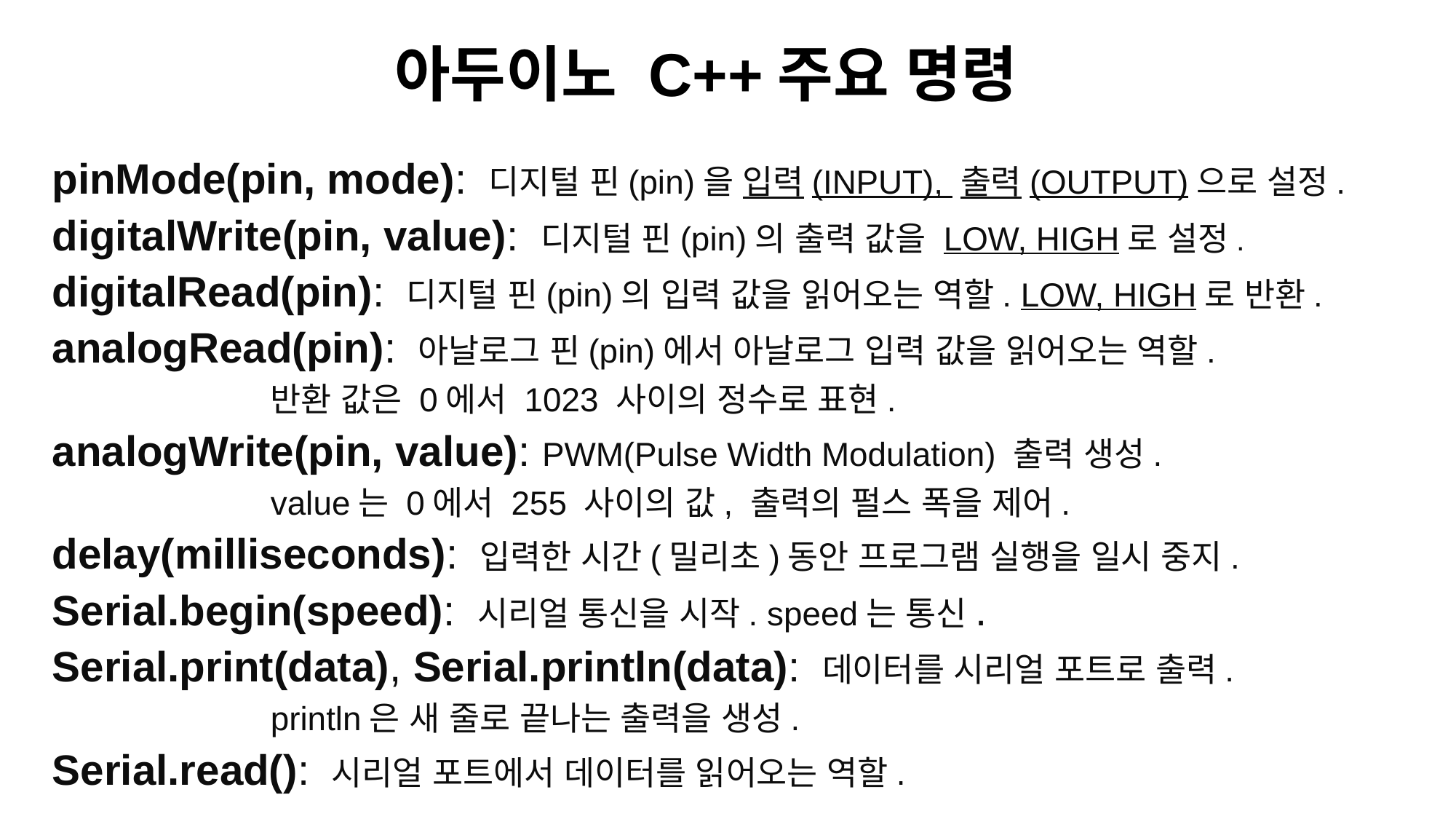

아두이노 C++주요 명령
pinMode(pin, mode): 디지털 핀(pin)을 입력(INPUT), 출력(OUTPUT)으로 설정.
digitalWrite(pin, value): 디지털 핀(pin)의 출력 값을 LOW, HIGH로 설정.
digitalRead(pin): 디지털 핀(pin)의 입력 값을 읽어오는 역할. LOW, HIGH로 반환.
analogRead(pin): 아날로그 핀(pin)에서 아날로그 입력 값을 읽어오는 역할.
		반환 값은 0에서 1023 사이의 정수로 표현.
analogWrite(pin, value): PWM(Pulse Width Modulation) 출력 생성.
		value는 0에서 255 사이의 값, 출력의 펄스 폭을 제어.
delay(milliseconds): 입력한 시간(밀리초)동안 프로그램 실행을 일시 중지.
Serial.begin(speed): 시리얼 통신을 시작. speed는 통신.
Serial.print(data), Serial.println(data): 데이터를 시리얼 포트로 출력.
		println은 새 줄로 끝나는 출력을 생성.
Serial.read(): 시리얼 포트에서 데이터를 읽어오는 역할.